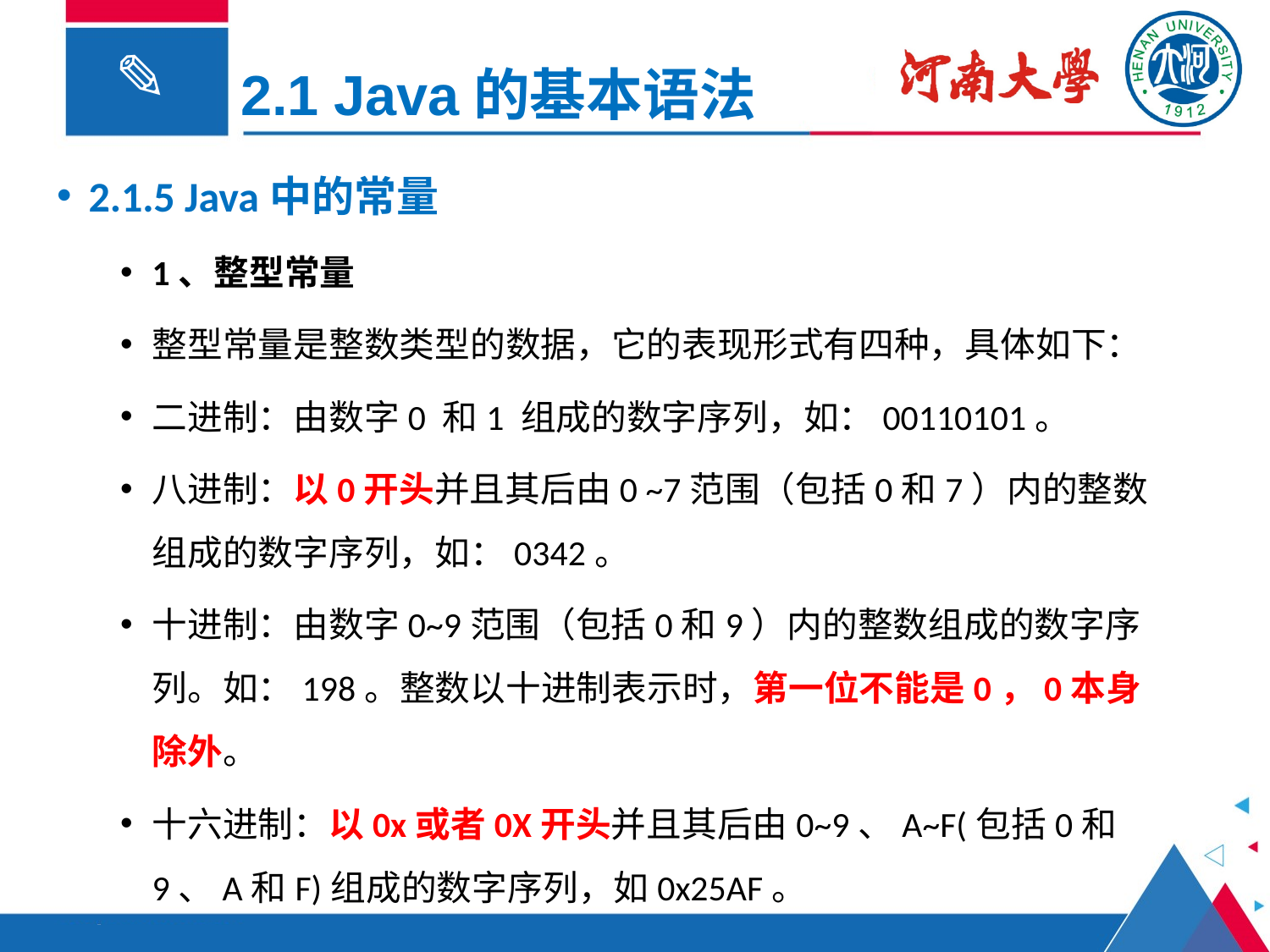

2.1 Java的基本语法
2.1.5 Java中的常量
1、整型常量
整型常量是整数类型的数据，它的表现形式有四种，具体如下：
二进制：由数字0 和1 组成的数字序列，如：00110101。
八进制：以0开头并且其后由0 ~7范围（包括0和7）内的整数组成的数字序列，如：0342。
十进制：由数字0~9范围（包括0和9）内的整数组成的数字序列。如：198。整数以十进制表示时，第一位不能是0，0本身除外。
十六进制：以0x或者0X开头并且其后由0~9、A~F(包括0和9、A和F)组成的数字序列，如0x25AF。